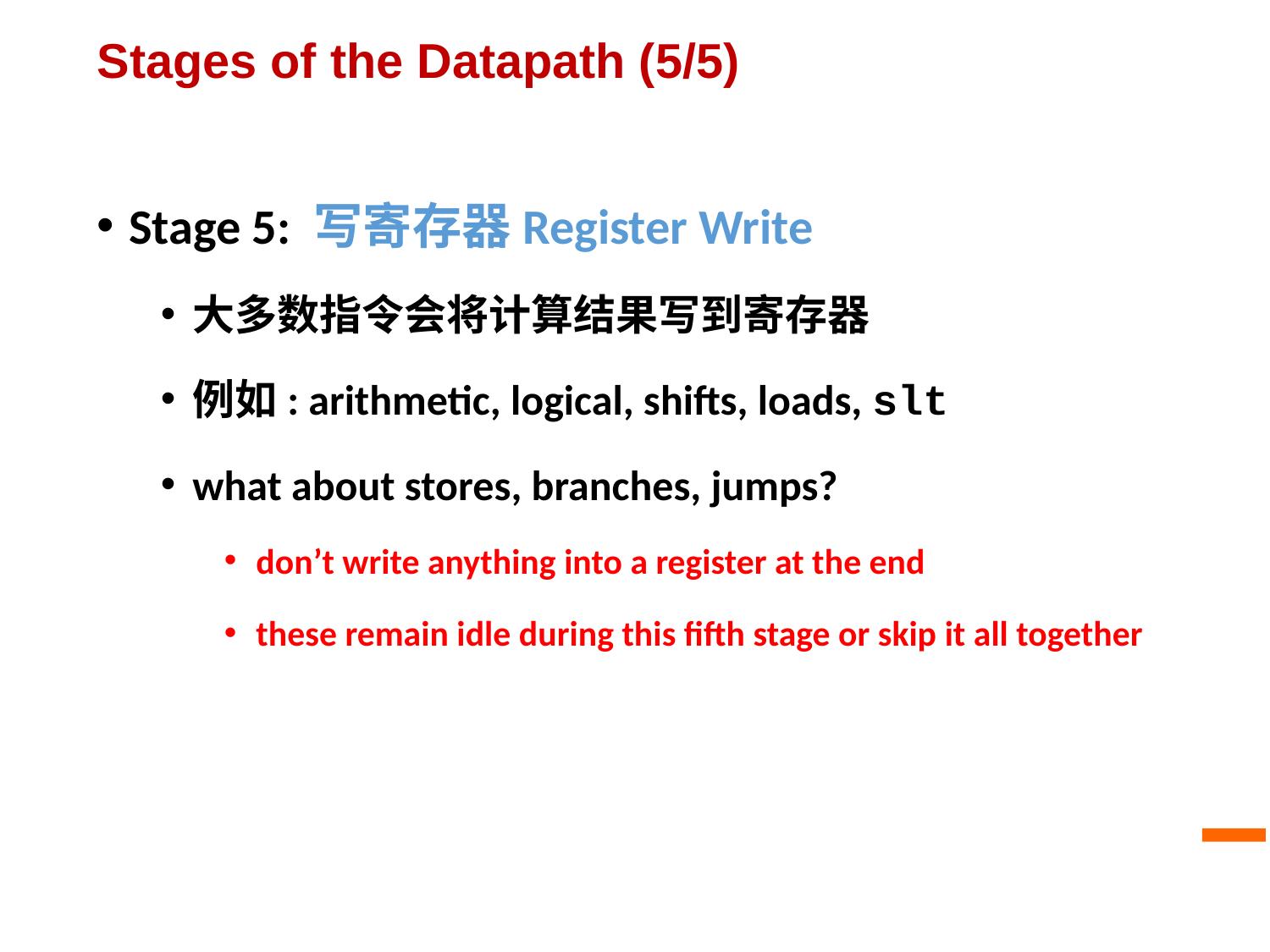

# Stages of the Datapath (5/5)
Stage 5: 写寄存器Register Write
大多数指令会将计算结果写到寄存器
例如: arithmetic, logical, shifts, loads, slt
what about stores, branches, jumps?
don’t write anything into a register at the end
these remain idle during this fifth stage or skip it all together